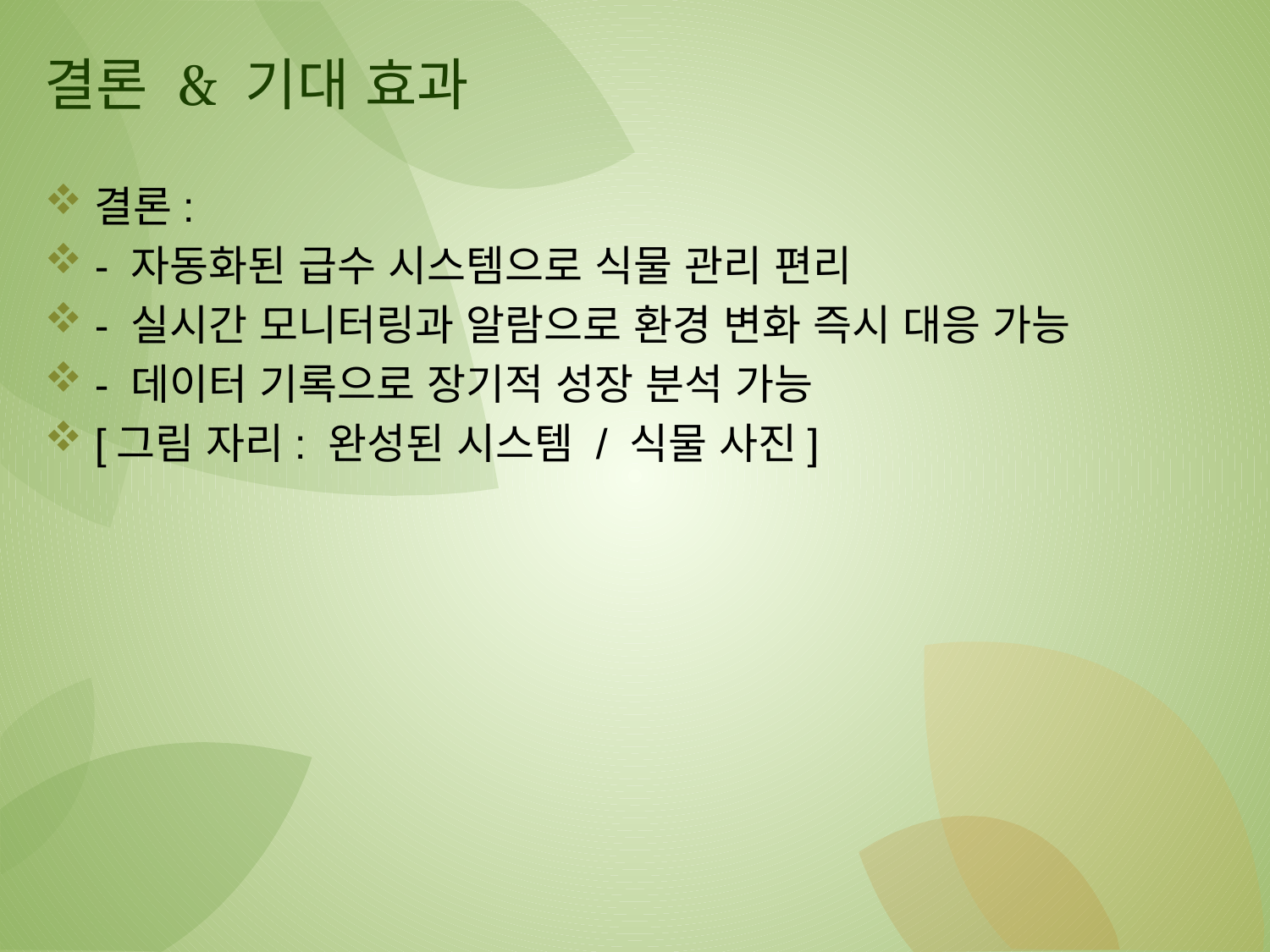

# 결론 & 기대 효과
결론:
- 자동화된 급수 시스템으로 식물 관리 편리
- 실시간 모니터링과 알람으로 환경 변화 즉시 대응 가능
- 데이터 기록으로 장기적 성장 분석 가능
[그림 자리: 완성된 시스템 / 식물 사진]